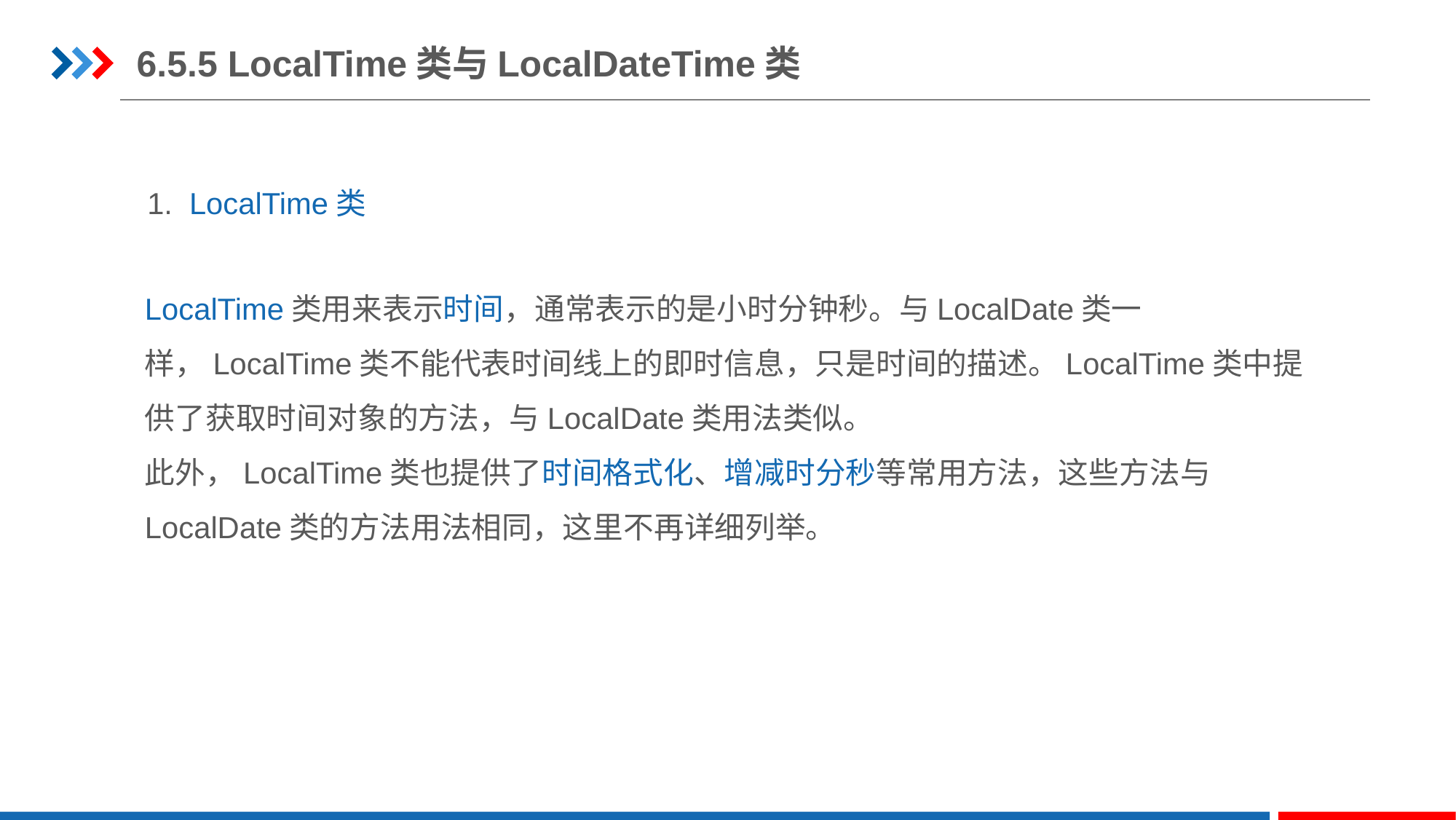

6.5.5 LocalTime类与LocalDateTime类
1.  LocalTime类
LocalTime类用来表示时间，通常表示的是小时分钟秒。与LocalDate类一样，LocalTime类不能代表时间线上的即时信息，只是时间的描述。LocalTime类中提供了获取时间对象的方法，与LocalDate类用法类似。
此外，LocalTime类也提供了时间格式化、增减时分秒等常用方法，这些方法与LocalDate类的方法用法相同，这里不再详细列举。